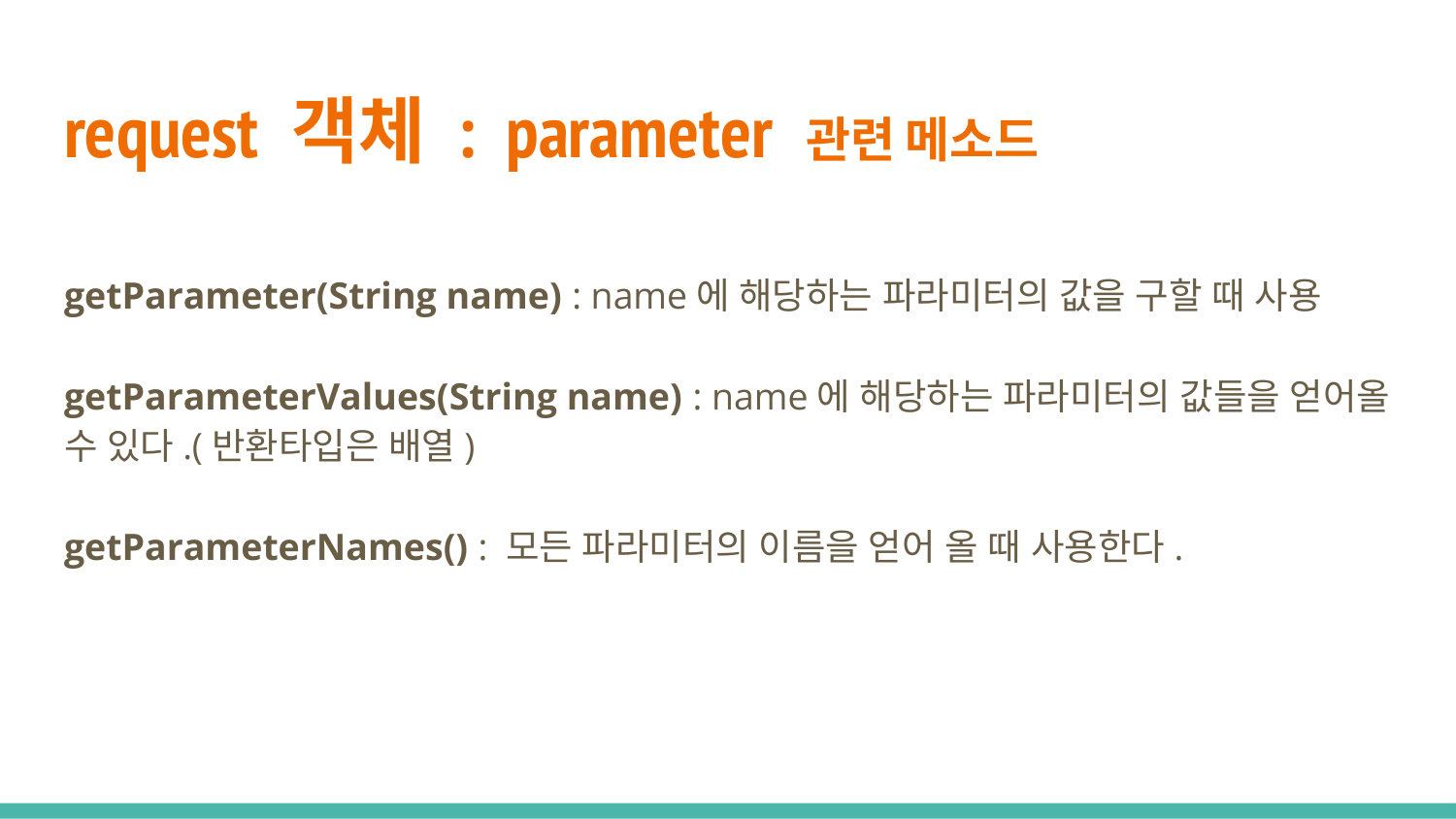

# request 객체 :  parameter 관련 메소드

getParameter(String name) : name에 해당하는 파라미터의 값을 구할 때 사용

getParameterValues(String name) : name에 해당하는 파라미터의 값들을 얻어올 수 있다.(반환타입은 배열)

getParameterNames() : 모든 파라미터의 이름을 얻어 올 때 사용한다.